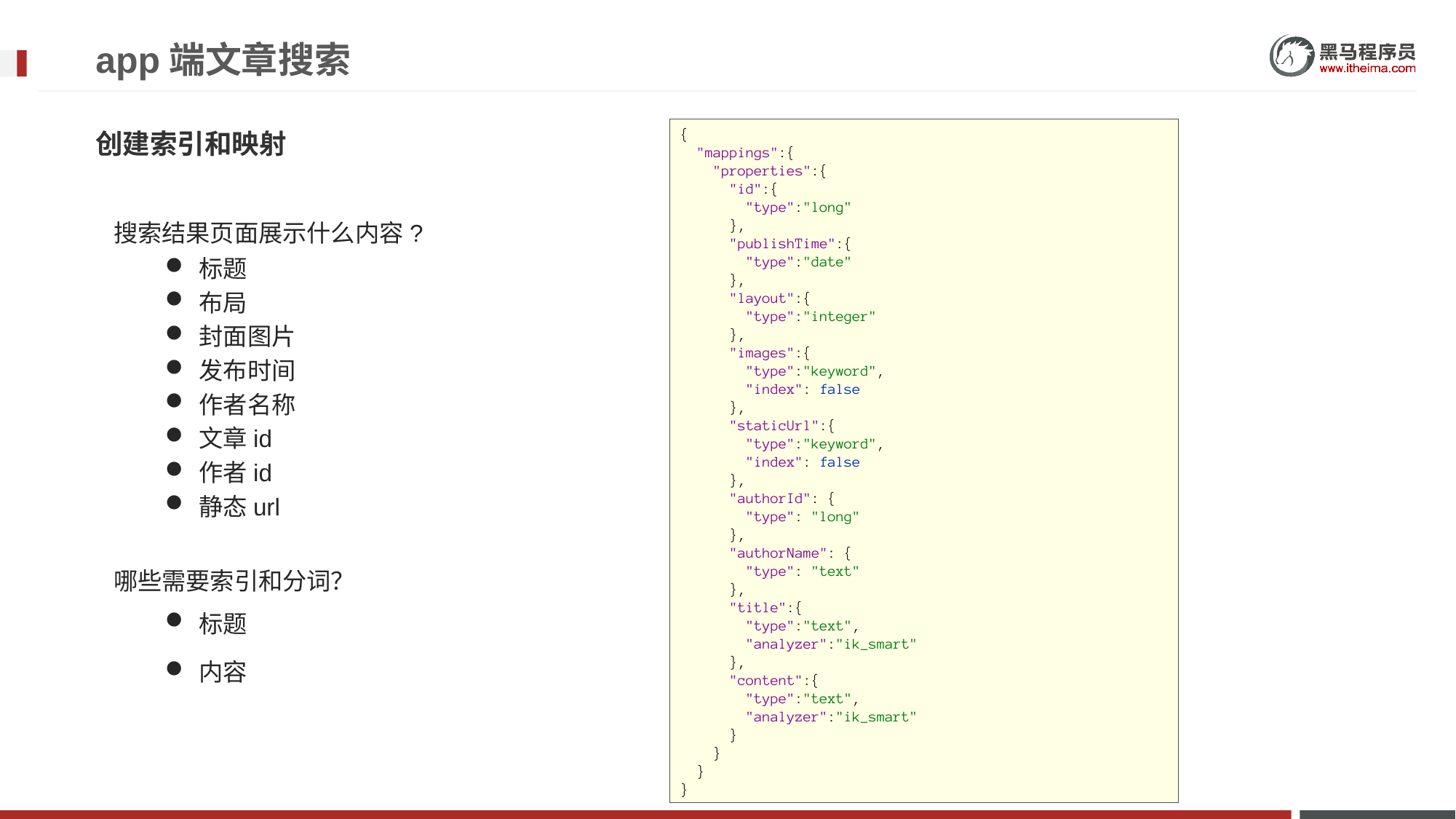

# app端文章搜索
创建索引和映射
{
  "mappings":{
    "properties":{
      "id":{
        "type":"long"
      },
      "publishTime":{
        "type":"date"
      },
      "layout":{
        "type":"integer"
      },
      "images":{
        "type":"keyword",
        "index": false
      },
      "staticUrl":{
        "type":"keyword",
        "index": false
      },
      "authorId": {
        "type": "long"
      },
      "authorName": {
        "type": "text"
      },
      "title":{
        "type":"text",
        "analyzer":"ik_smart"
      },
      "content":{
        "type":"text",
        "analyzer":"ik_smart"
      }
    }
  }
}
搜索结果页面展示什么内容?
标题
布局
封面图片
发布时间
作者名称
文章id
作者id
静态url

哪些需要索引和分词？
标题
内容